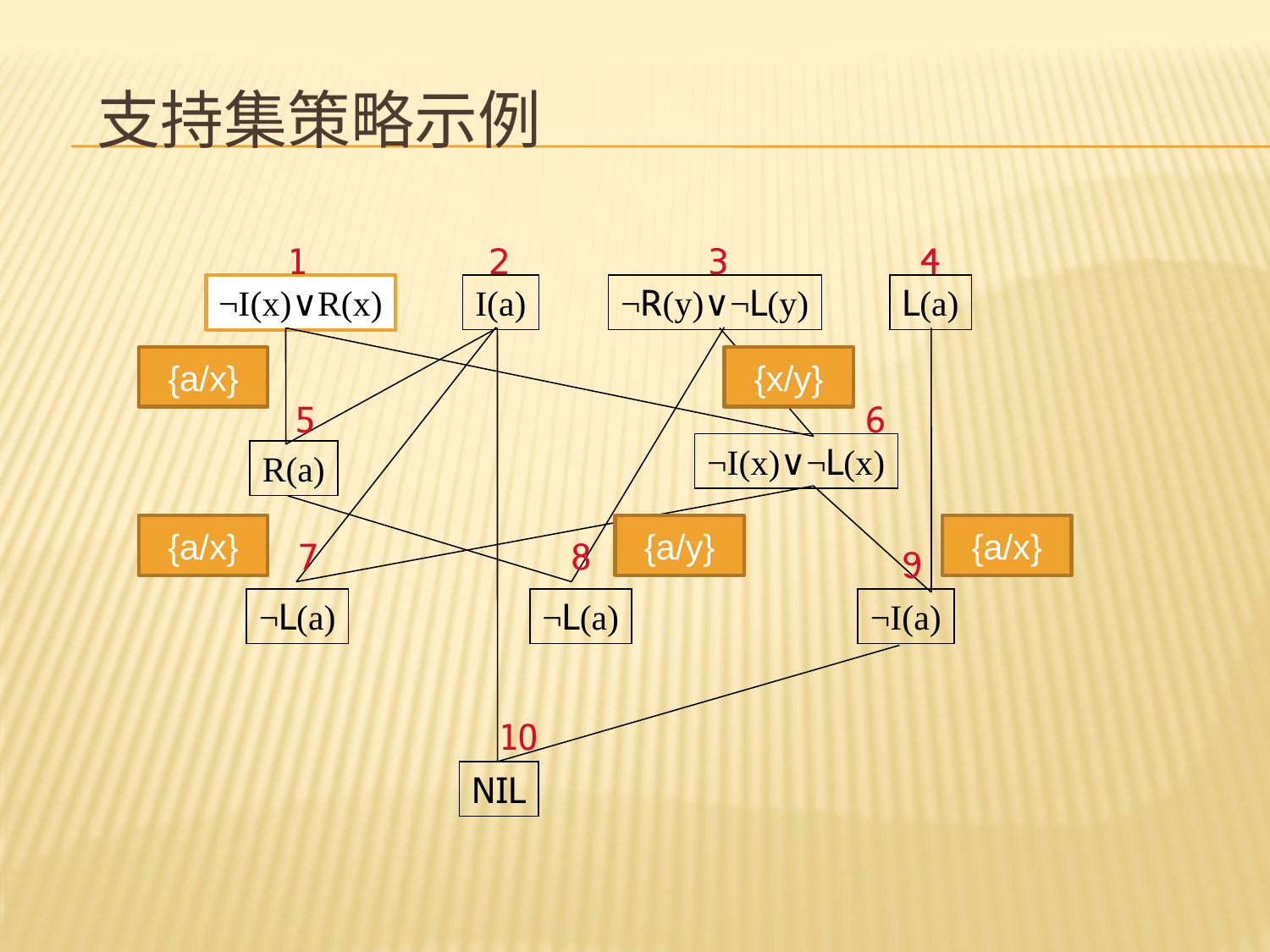

# 支持集策略示例
1
2
3
4
¬I(x)∨R(x)
I(a)
¬R(y)∨¬L(y)
L(a)

{a/x}
{x/y}
5
6
¬I(x)∨¬L(x)
R(a)

{a/x}
{a/y}
{a/x}
7
8
9
¬L(a)
¬L(a)
¬I(a)

10
NIL
43